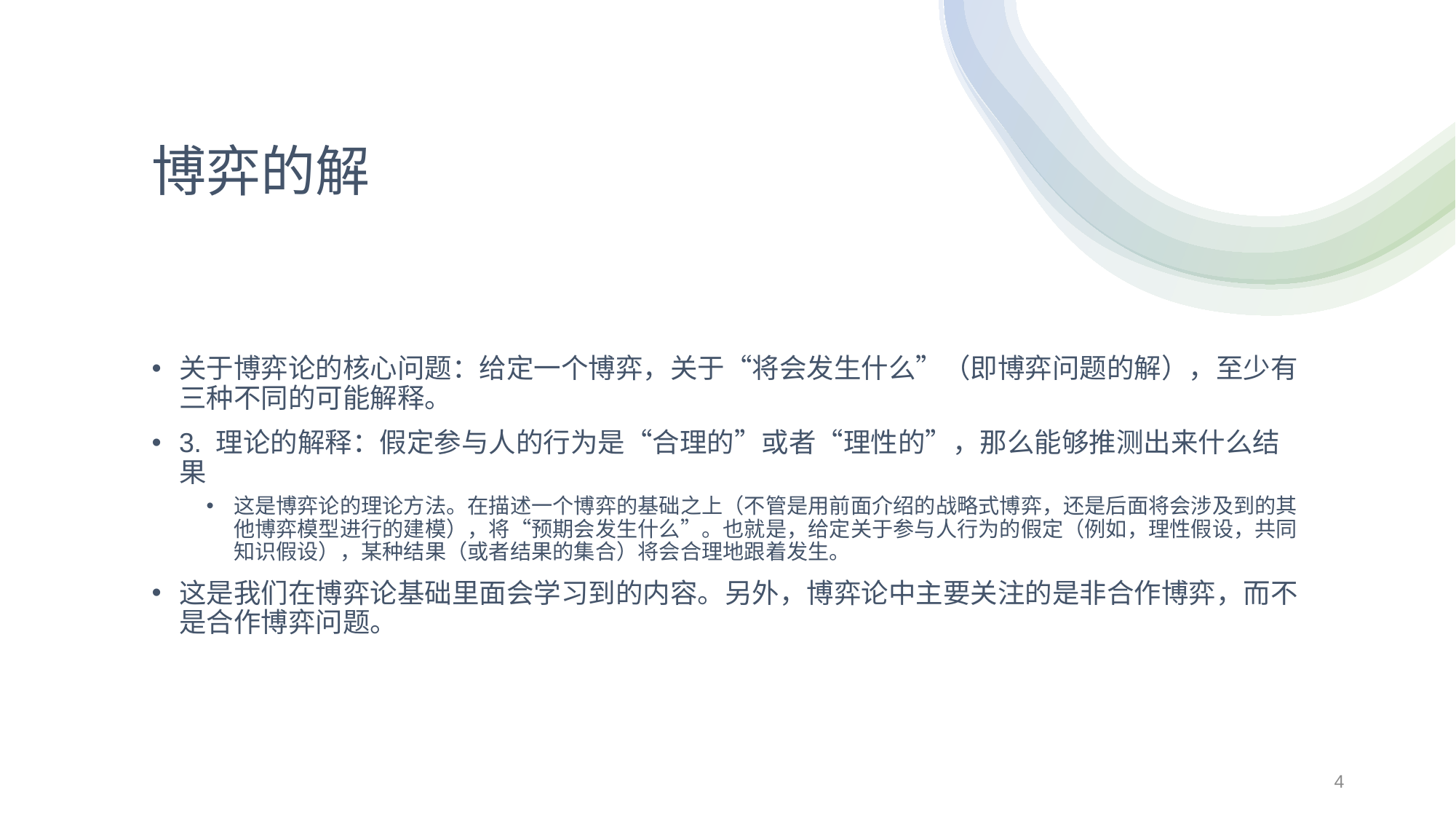

# 博弈的解
关于博弈论的核心问题：给定一个博弈，关于“将会发生什么”（即博弈问题的解），至少有三种不同的可能解释。
3. 理论的解释：假定参与人的行为是“合理的”或者“理性的”，那么能够推测出来什么结果
这是博弈论的理论方法。在描述一个博弈的基础之上（不管是用前面介绍的战略式博弈，还是后面将会涉及到的其他博弈模型进行的建模），将“预期会发生什么”。也就是，给定关于参与人行为的假定（例如，理性假设，共同知识假设），某种结果（或者结果的集合）将会合理地跟着发生。
这是我们在博弈论基础里面会学习到的内容。另外，博弈论中主要关注的是非合作博弈，而不是合作博弈问题。
4